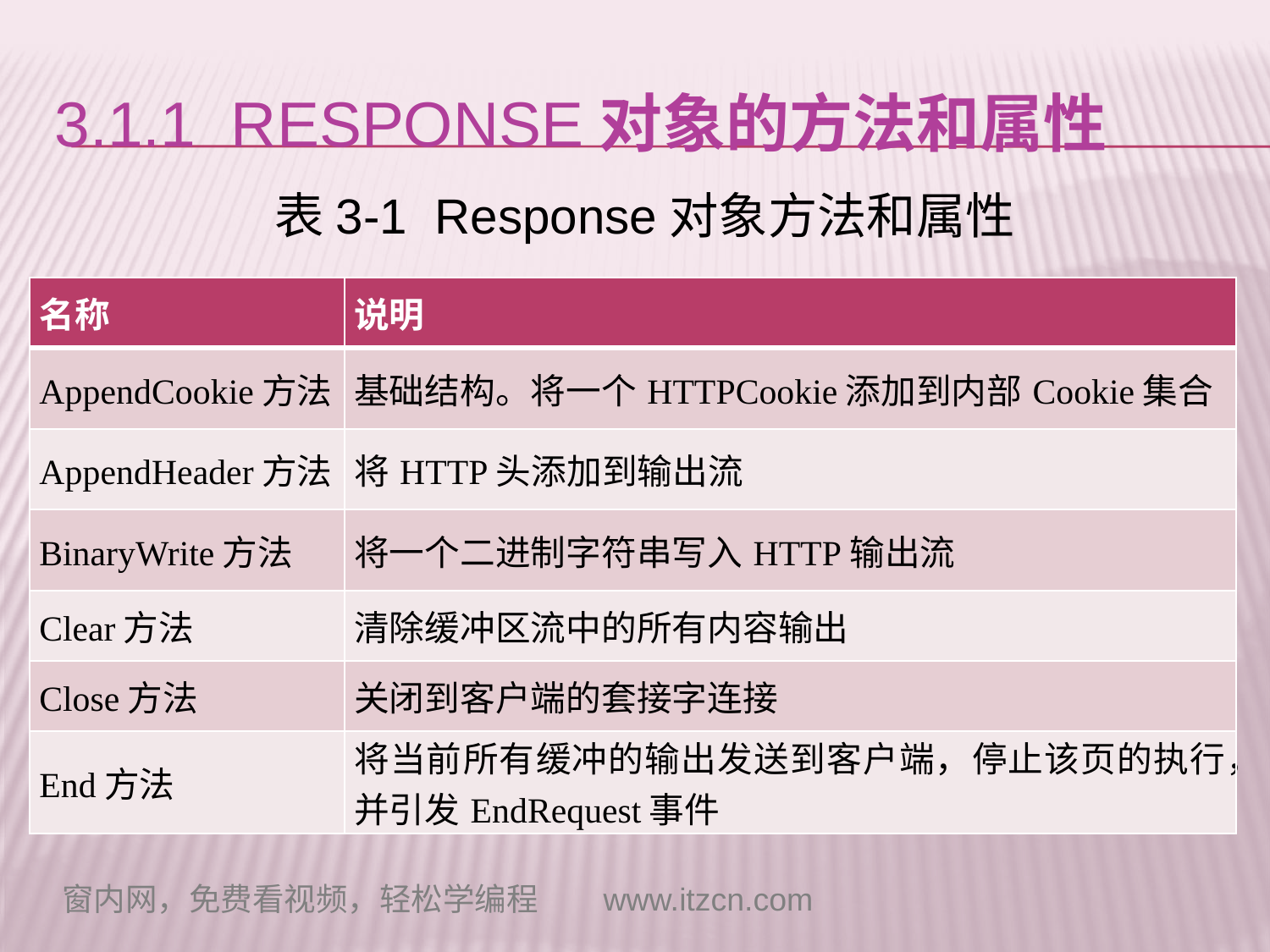

# 3.1.1  Response对象的方法和属性
表3-1  Response对象方法和属性
| 名称 | 说明 |
| --- | --- |
| AppendCookie方法 | 基础结构。将一个HTTPCookie添加到内部Cookie集合 |
| AppendHeader方法 | 将HTTP头添加到输出流 |
| BinaryWrite方法 | 将一个二进制字符串写入HTTP输出流 |
| Clear方法 | 清除缓冲区流中的所有内容输出 |
| Close方法 | 关闭到客户端的套接字连接 |
| End方法 | 将当前所有缓冲的输出发送到客户端，停止该页的执行，并引发EndRequest事件 |